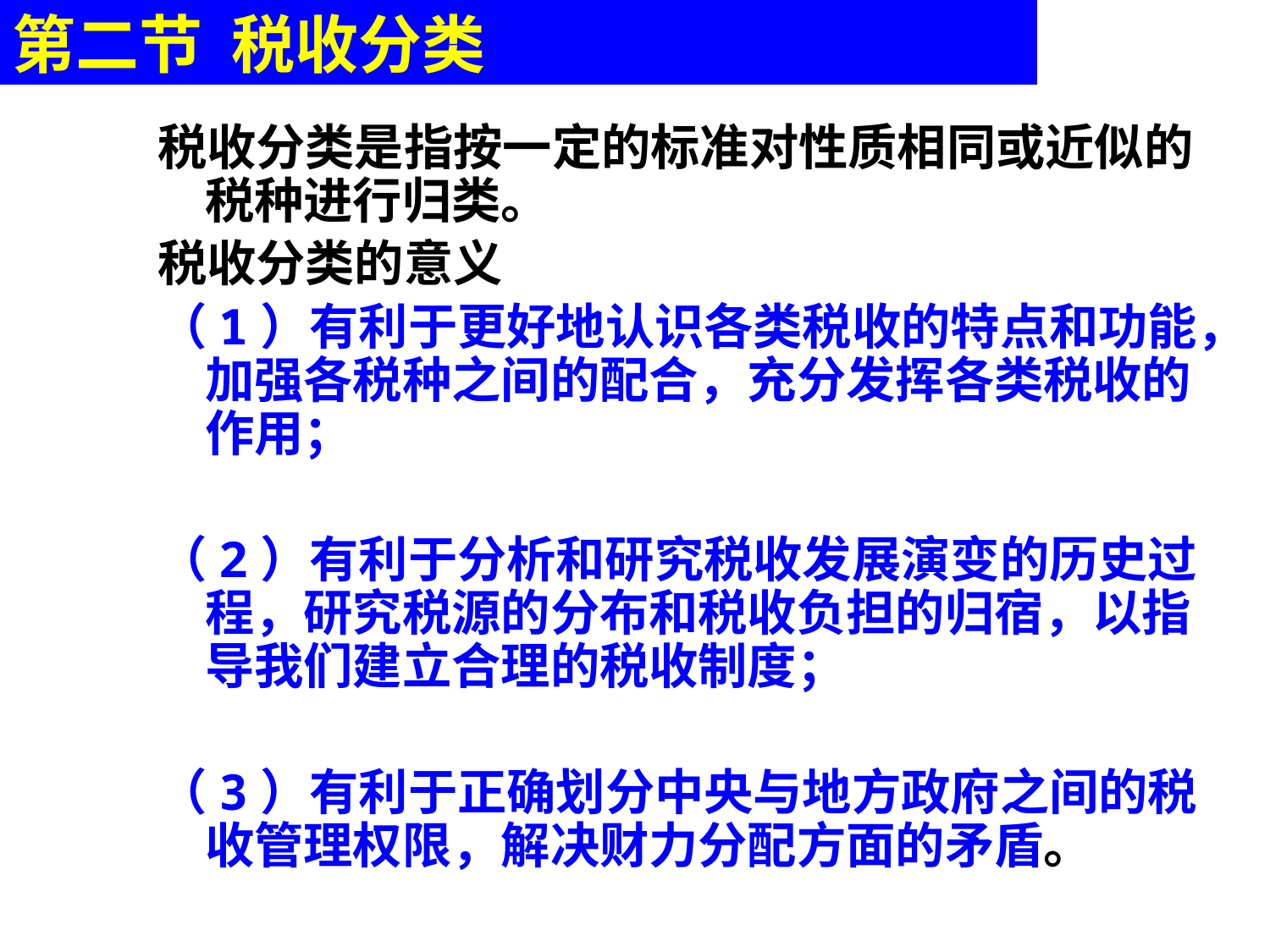

第二节  税收分类
税收分类是指按一定的标准对性质相同或近似的税种进行归类。
税收分类的意义
（1）有利于更好地认识各类税收的特点和功能，加强各税种之间的配合，充分发挥各类税收的作用；

（2）有利于分析和研究税收发展演变的历史过程，研究税源的分布和税收负担的归宿，以指导我们建立合理的税收制度；

（3）有利于正确划分中央与地方政府之间的税收管理权限，解决财力分配方面的矛盾。